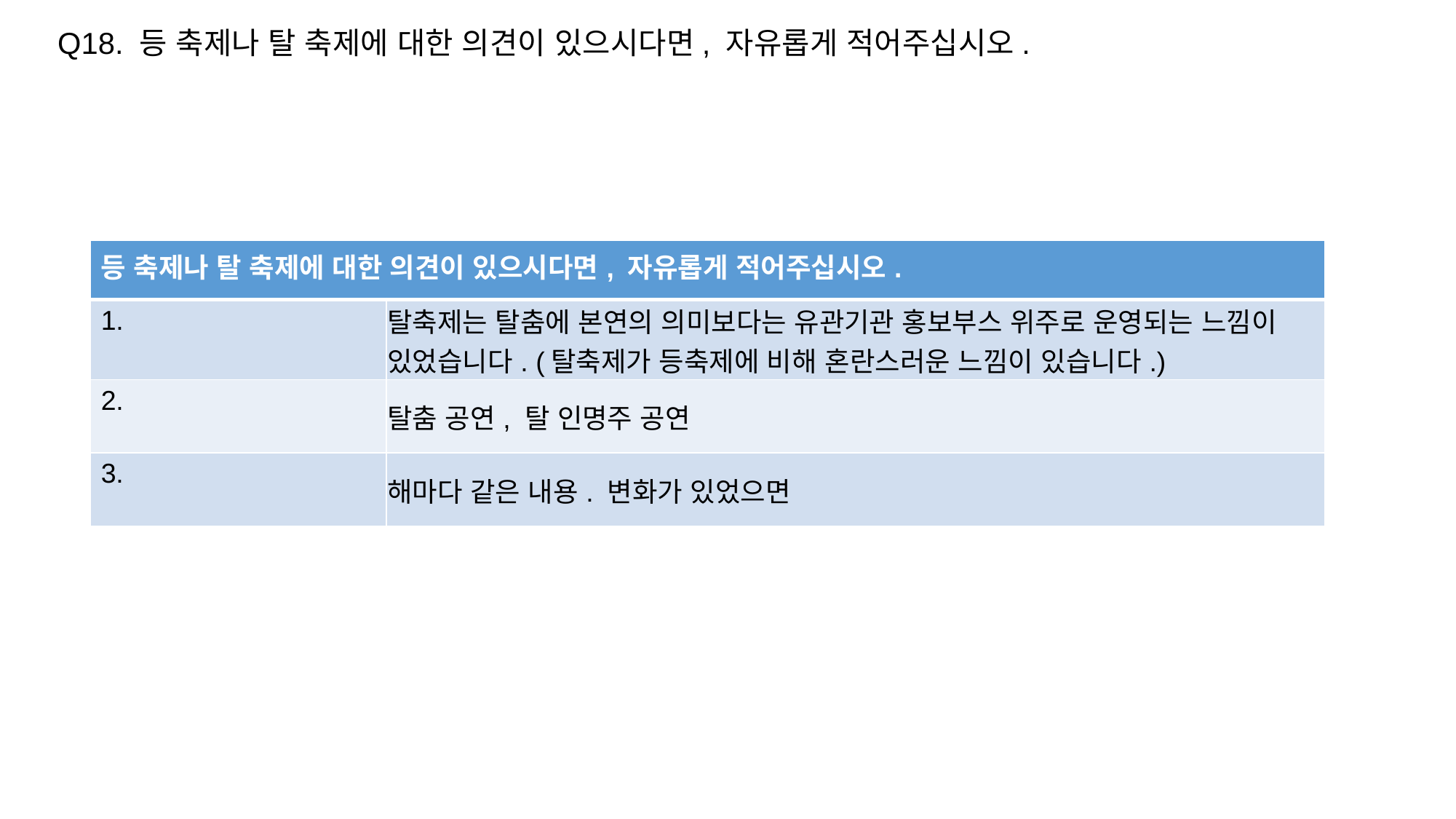

Q18. 등 축제나 탈 축제에 대한 의견이 있으시다면, 자유롭게 적어주십시오.
| 등 축제나 탈 축제에 대한 의견이 있으시다면, 자유롭게 적어주십시오. |  |
| --- | --- |
| 1. | 탈축제는 탈춤에 본연의 의미보다는 유관기관 홍보부스 위주로 운영되는 느낌이 있었습니다. (탈축제가 등축제에 비해 혼란스러운 느낌이 있습니다.) |
| 2. | 탈춤 공연, 탈 인명주 공연 |
| 3. | 해마다 같은 내용. 변화가 있었으면 |